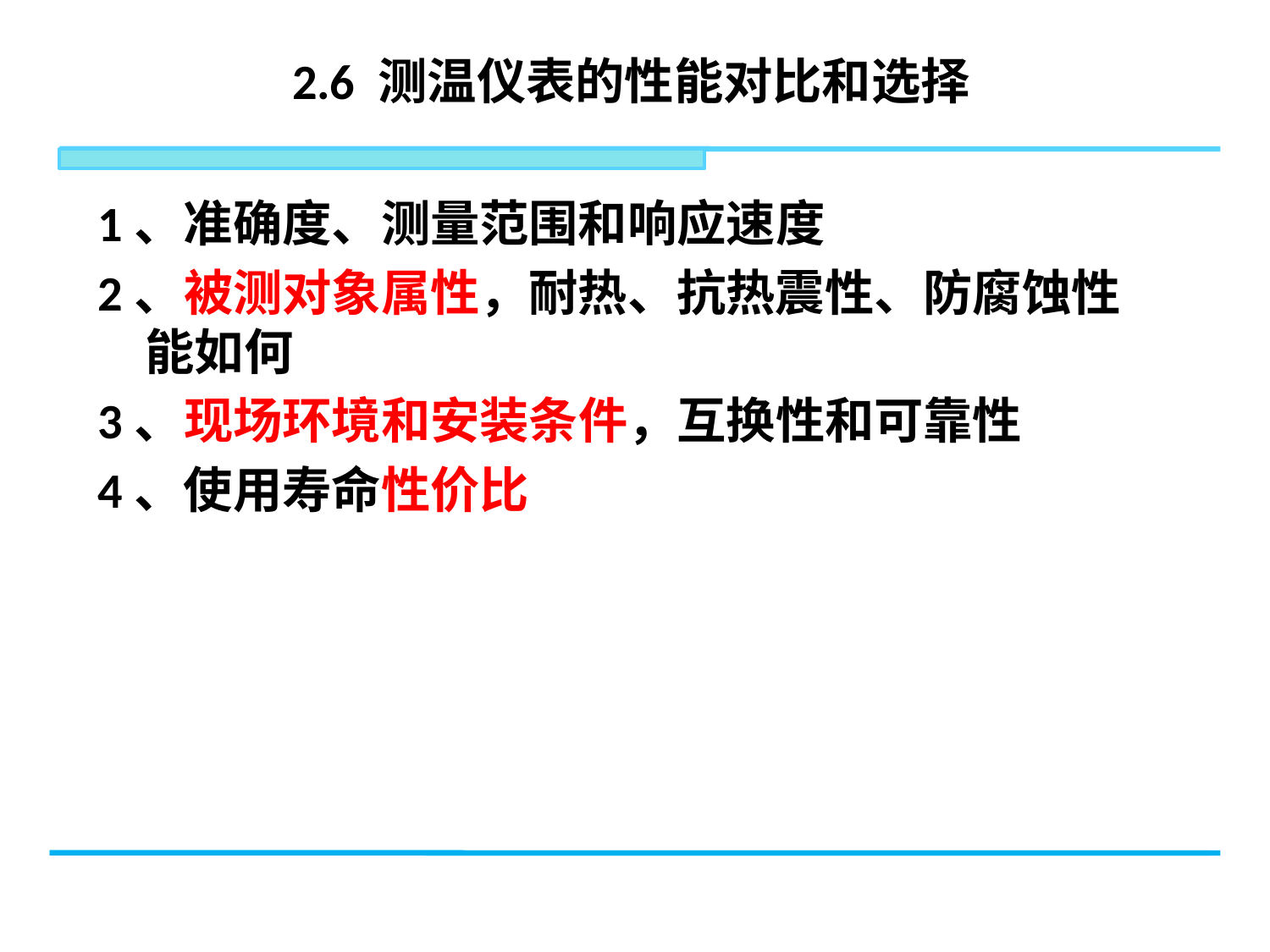

# 2.6 测温仪表的性能对比和选择
1、准确度、测量范围和响应速度
2、被测对象属性，耐热、抗热震性、防腐蚀性能如何
3、现场环境和安装条件，互换性和可靠性
4、使用寿命性价比